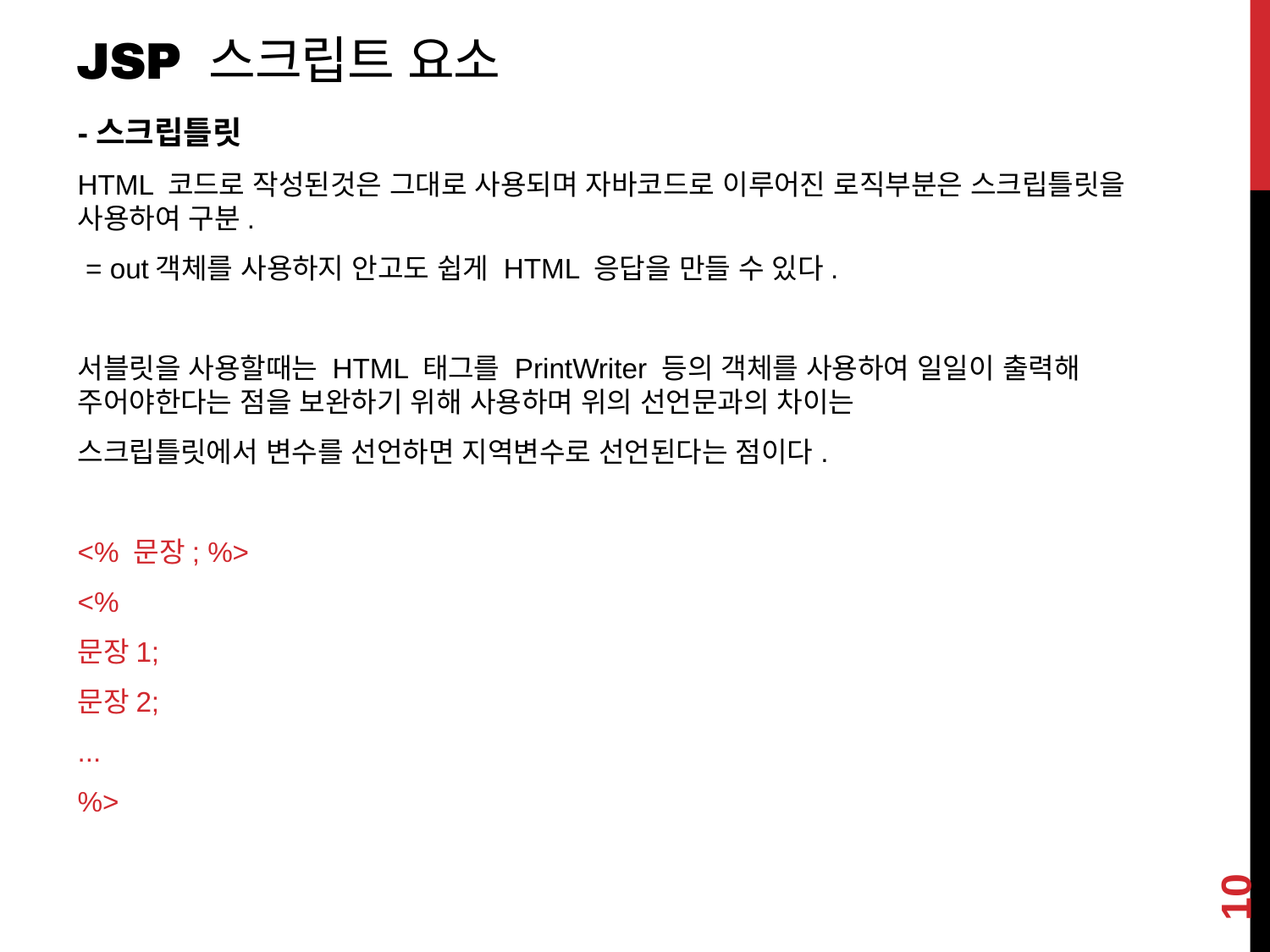

# JSP 스크립트 요소
-스크립틀릿
HTML 코드로 작성된것은 그대로 사용되며 자바코드로 이루어진 로직부분은 스크립틀릿을 사용하여 구분.
 = out객체를 사용하지 안고도 쉽게 HTML 응답을 만들 수 있다.

서블릿을 사용할때는 HTML 태그를 PrintWriter 등의 객체를 사용하여 일일이 출력해 주어야한다는 점을 보완하기 위해 사용하며 위의 선언문과의 차이는
스크립틀릿에서 변수를 선언하면 지역변수로 선언된다는 점이다.

<% 문장; %>
<%
문장1;
문장2;
...
%>

10